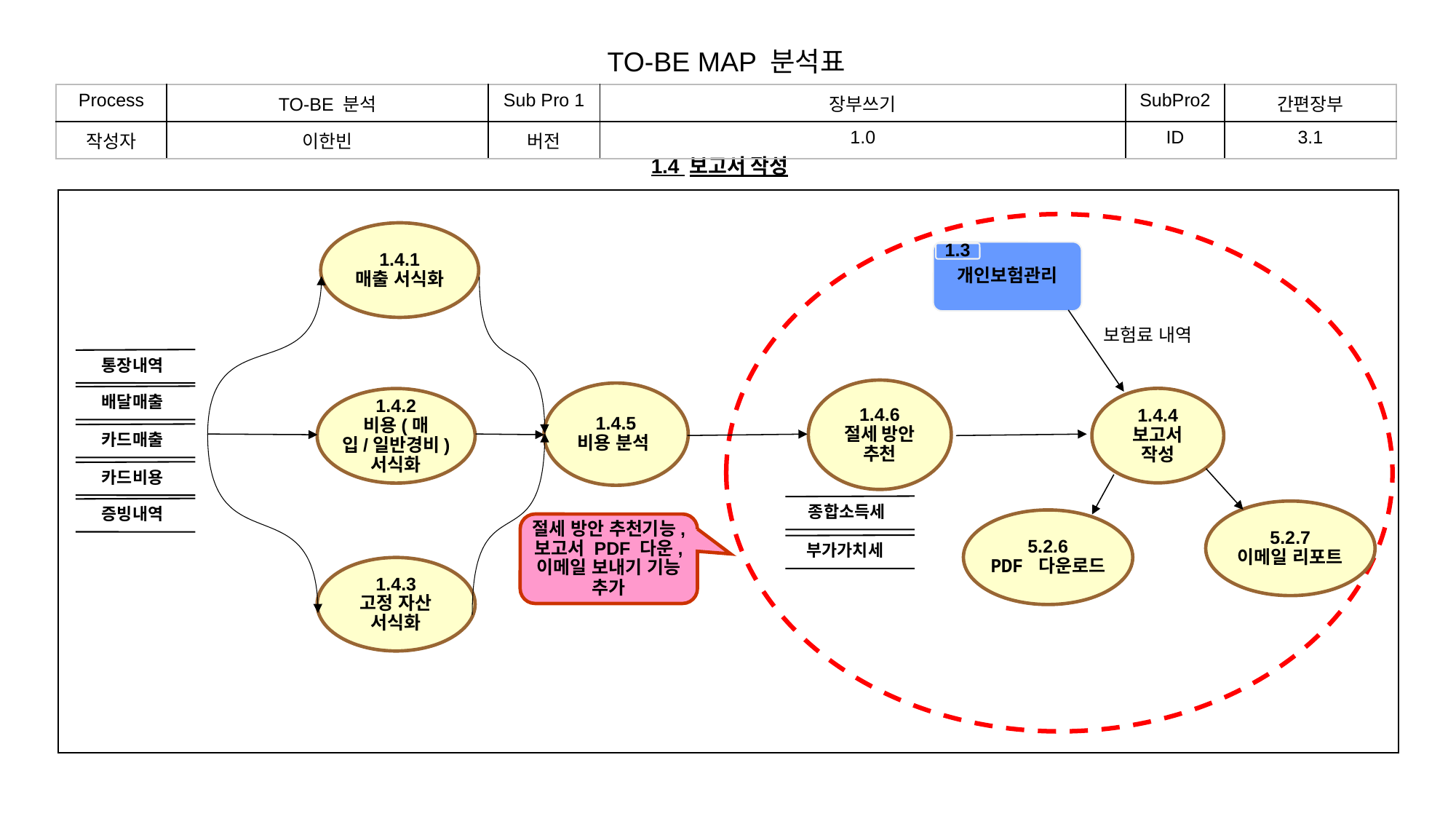

| TO-BE MAP 분석표 |
| --- |
| Process | TO-BE 분석 | Sub Pro 1 | 장부쓰기 | SubPro2 | 간편장부 |
| --- | --- | --- | --- | --- | --- |
| 작성자 | 이한빈 | 버전 | 1.0 | ID | 3.1 |
1.4 보고서 작성

1.4.1
매출 서식화
개인보험관리
1.3
보험료 내역
통장내역

1.4.6
절세 방안 추천
1.4.5
비용 분석
배달매출

1.4.4
보고서
작성
1.4.2
비용(매입/일반경비) 서식화
카드매출

카드비용

종합소득세

증빙내역

5.2.7
이메일 리포트
5.2.6
PDF 다운로드
절세 방안 추천기능, 보고서 PDF 다운, 이메일 보내기 기능 추가
부가가치세

1.4.3
고정 자산 서식화